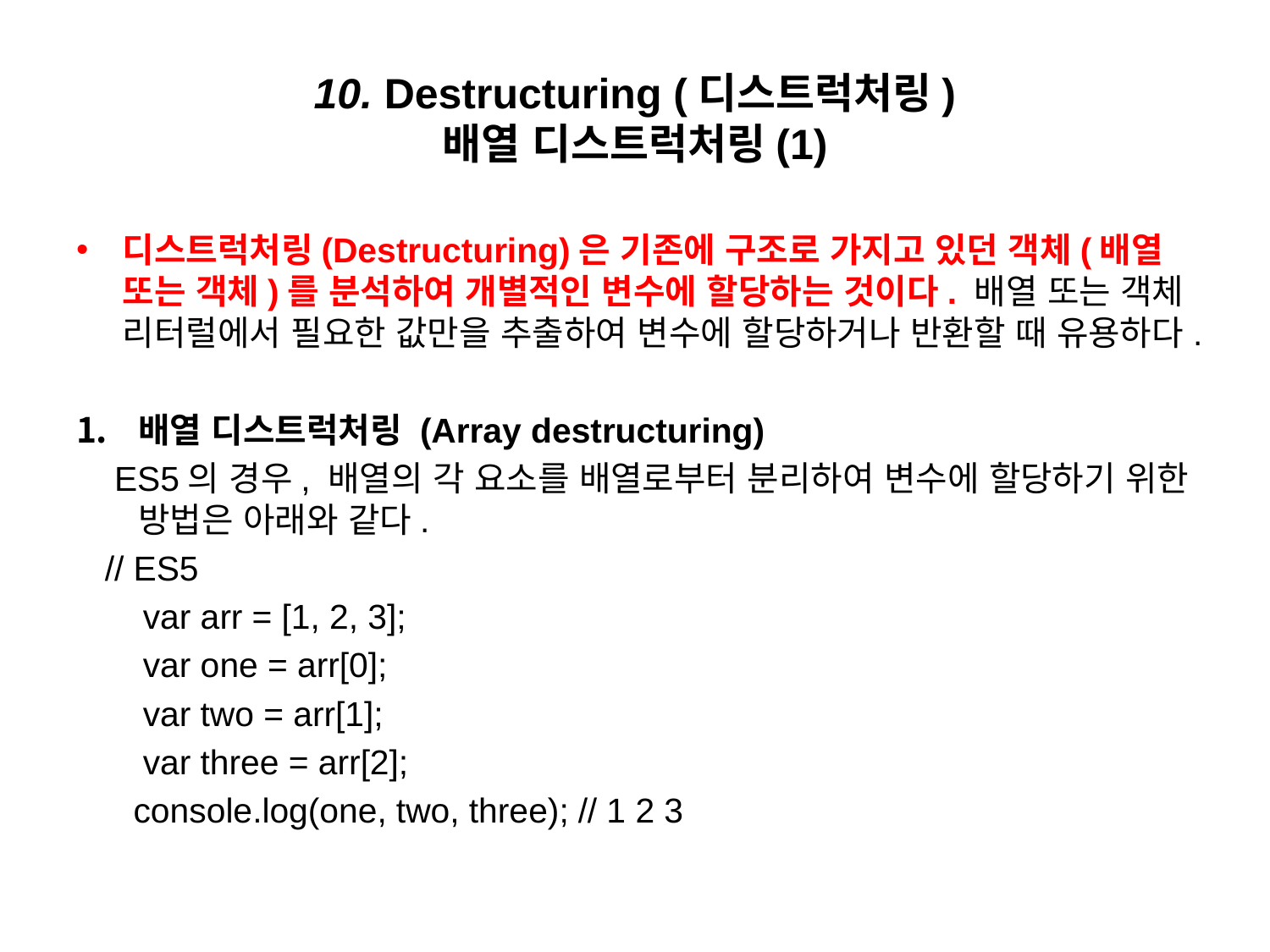

# 10. Destructuring (디스트럭처링) 배열 디스트럭처링(1)
디스트럭처링(Destructuring)은 기존에 구조로 가지고 있던 객체(배열 또는 객체)를 분석하여 개별적인 변수에 할당하는 것이다. 배열 또는 객체 리터럴에서 필요한 값만을 추출하여 변수에 할당하거나 반환할 때 유용하다.

배열 디스트럭처링 (Array destructuring)
    ES5의 경우, 배열의 각 요소를 배열로부터 분리하여 변수에 할당하기 위한 방법은 아래와 같다.
   // ES5
       var arr = [1, 2, 3];
       var one = arr[0];
       var two = arr[1];
       var three = arr[2];
      console.log(one, two, three); // 1 2 3